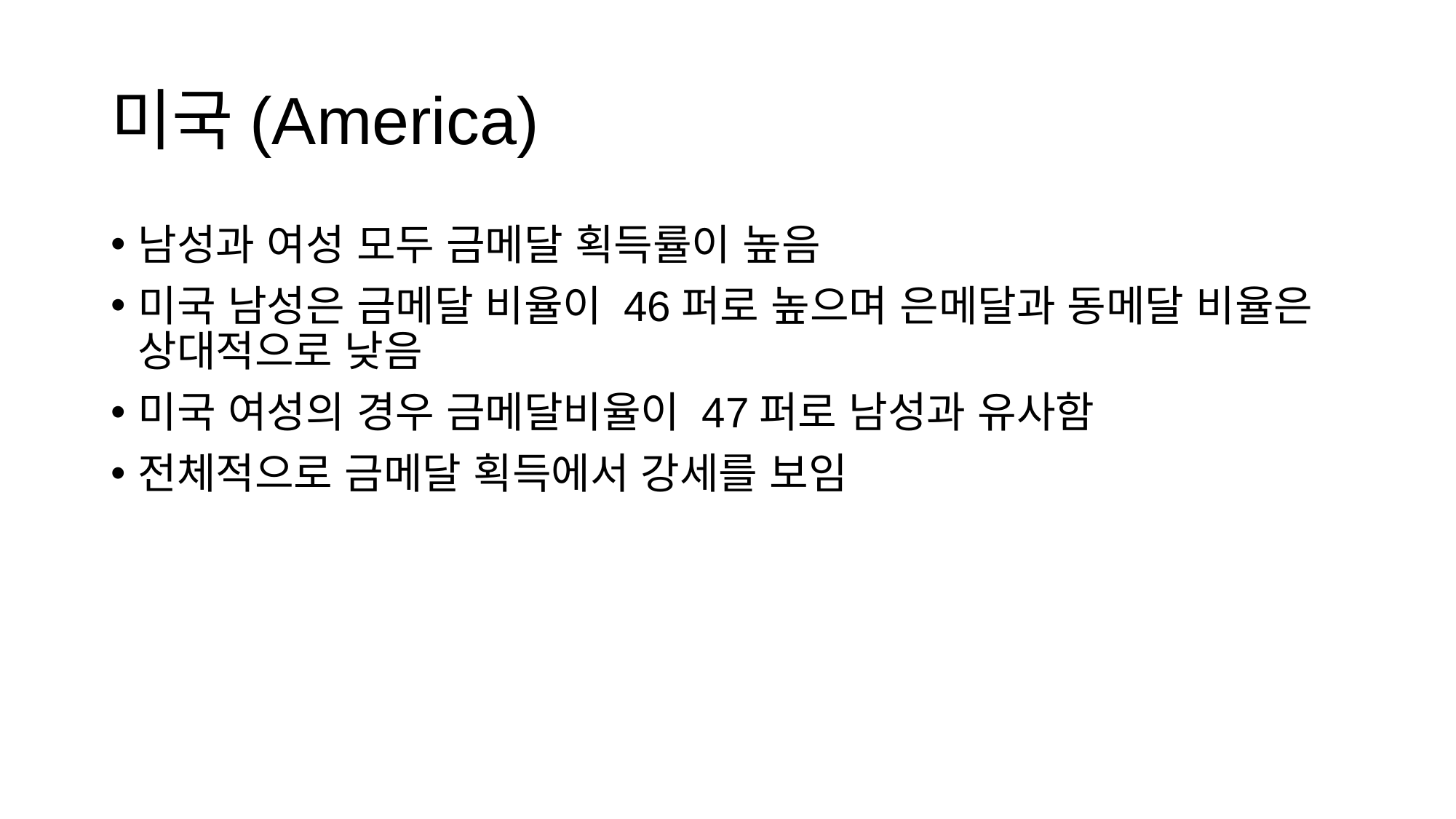

# 미국(America)
남성과 여성 모두 금메달 획득률이 높음
미국 남성은 금메달 비율이 46퍼로 높으며 은메달과 동메달 비율은 상대적으로 낮음
미국 여성의 경우 금메달비율이 47퍼로 남성과 유사함
전체적으로 금메달 획득에서 강세를 보임